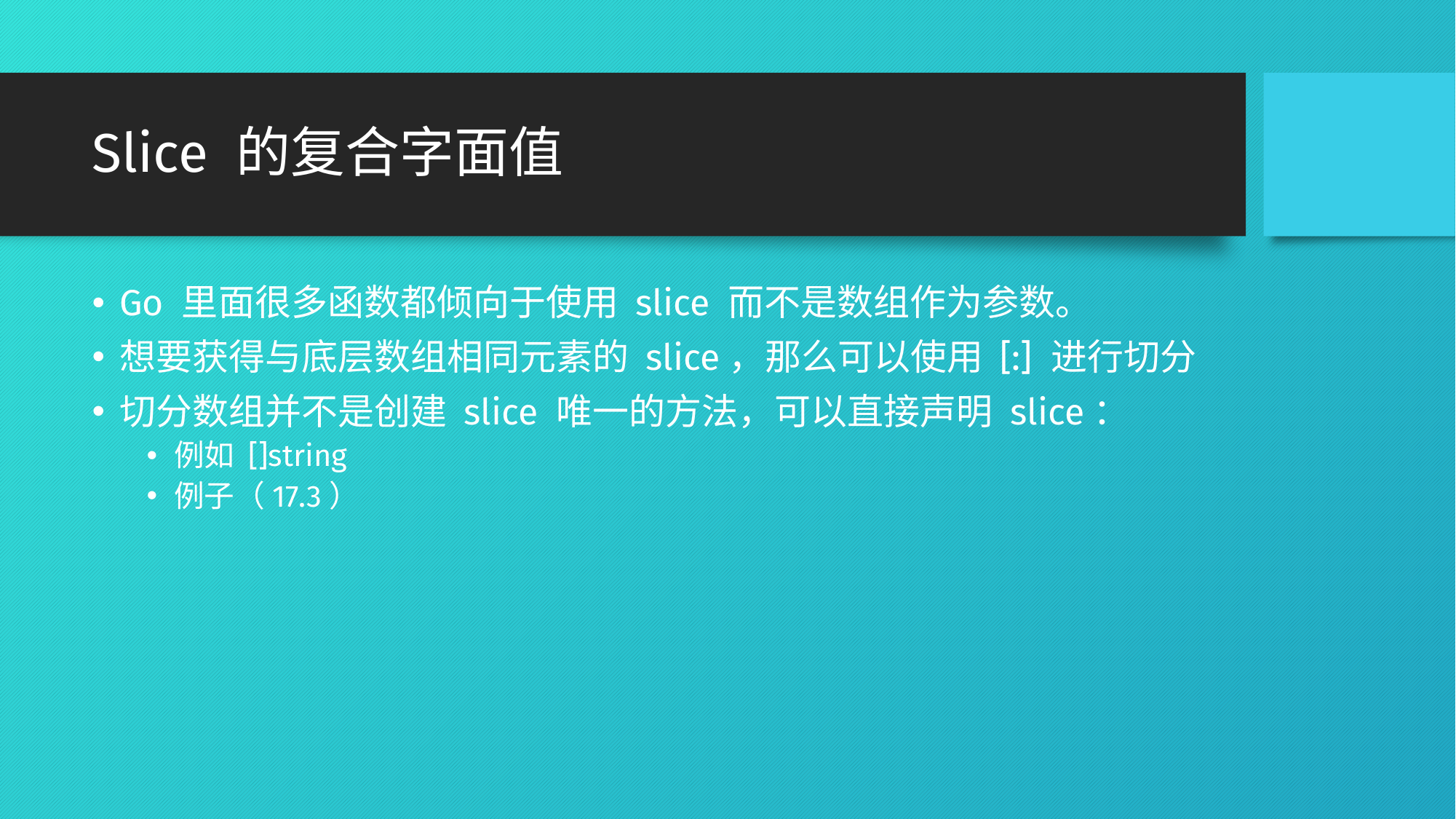

# Slice 的复合字面值
Go 里面很多函数都倾向于使用 slice 而不是数组作为参数。
想要获得与底层数组相同元素的 slice，那么可以使用 [:] 进行切分
切分数组并不是创建 slice 唯一的方法，可以直接声明 slice：
例如 []string
例子（17.3）